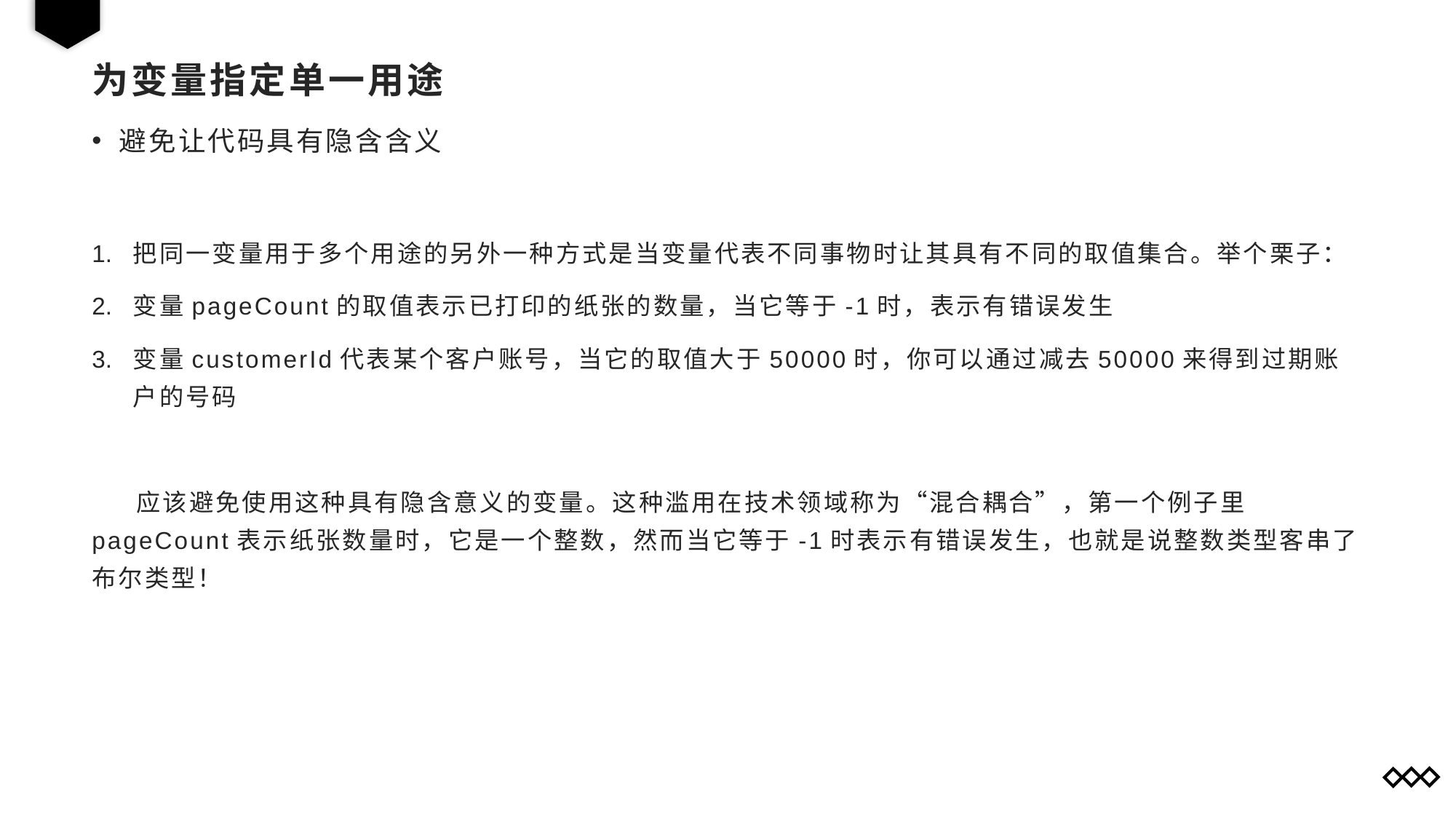

# 为变量指定单一用途
避免让代码具有隐含含义

把同一变量用于多个用途的另外一种方式是当变量代表不同事物时让其具有不同的取值集合。举个栗子：
变量pageCount的取值表示已打印的纸张的数量，当它等于-1时，表示有错误发生
变量customerId代表某个客户账号，当它的取值大于50000时，你可以通过减去50000来得到过期账户的号码

     应该避免使用这种具有隐含意义的变量。这种滥用在技术领域称为“混合耦合”，第一个例子里pageCount表示纸张数量时，它是一个整数，然而当它等于-1时表示有错误发生，也就是说整数类型客串了布尔类型！